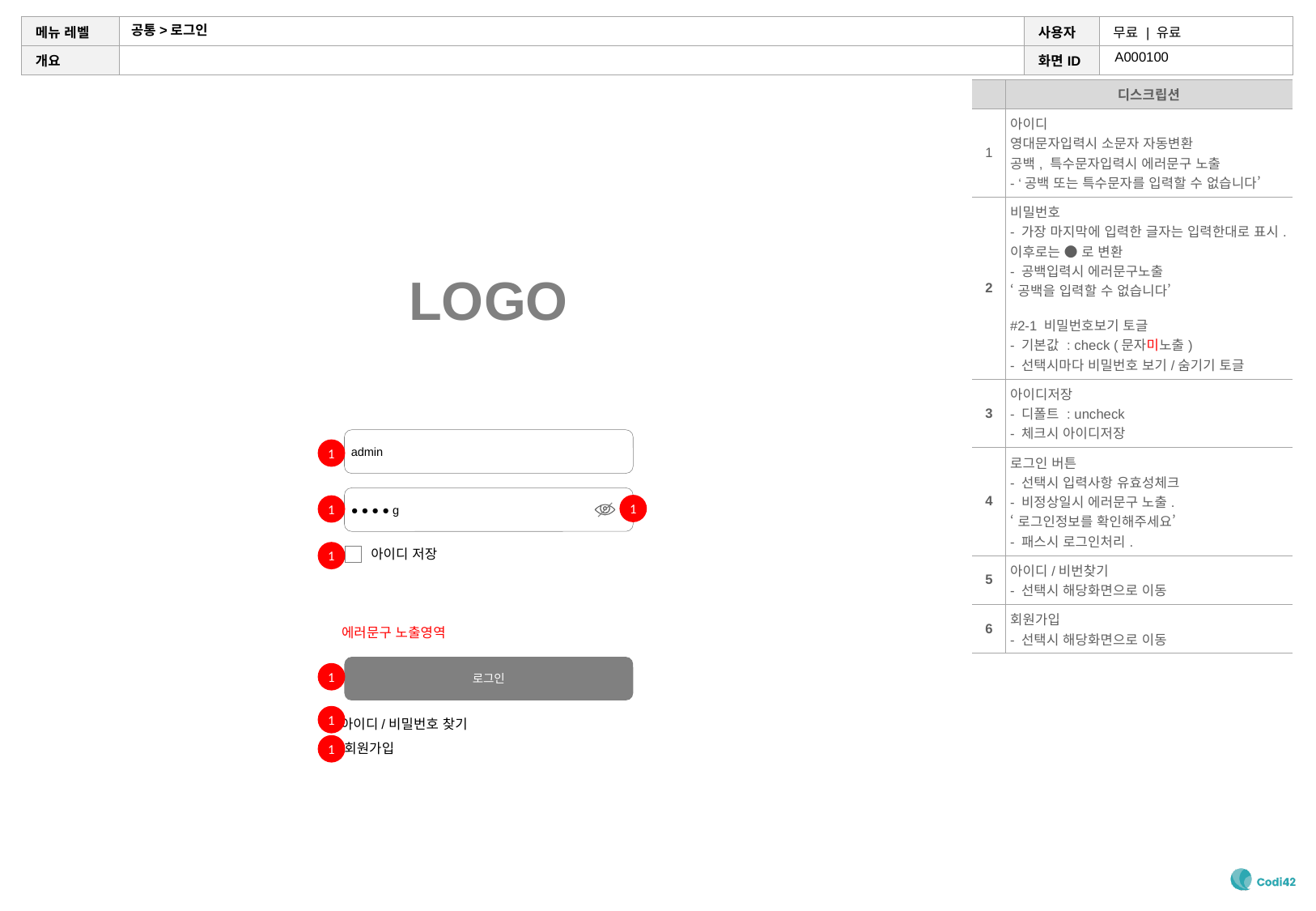

# 공통>로그인
A000100

|  | 디스크립션 |
| --- | --- |
| 1 | 아이디 영대문자입력시 소문자 자동변환 공백, 특수문자입력시 에러문구 노출 - ‘공백 또는 특수문자를 입력할 수 없습니다’ |
| 2 | 비밀번호 - 가장 마지막에 입력한 글자는 입력한대로 표시. 이후로는 ● 로 변환 - 공백입력시 에러문구노출 ‘공백을 입력할 수 없습니다’ #2-1 비밀번호보기 토글 - 기본값 : check (문자미노출) - 선택시마다 비밀번호 보기/숨기기 토글 |
| 3 | 아이디저장 - 디폴트 : uncheck - 체크시 아이디저장 |
| 4 | 로그인 버튼 - 선택시 입력사항 유효성체크 - 비정상일시 에러문구 노출. ‘로그인정보를 확인해주세요’ - 패스시 로그인처리. |
| 5 | 아이디/비번찾기 - 선택시 해당화면으로 이동 |
| 6 | 회원가입 - 선택시 해당화면으로 이동 |
LOGO
admin
1
● ● ● ● g

1
1
1
아이디 저장

에러문구 노출영역
로그인
1
1
아이디/비밀번호 찾기
1
회원가입